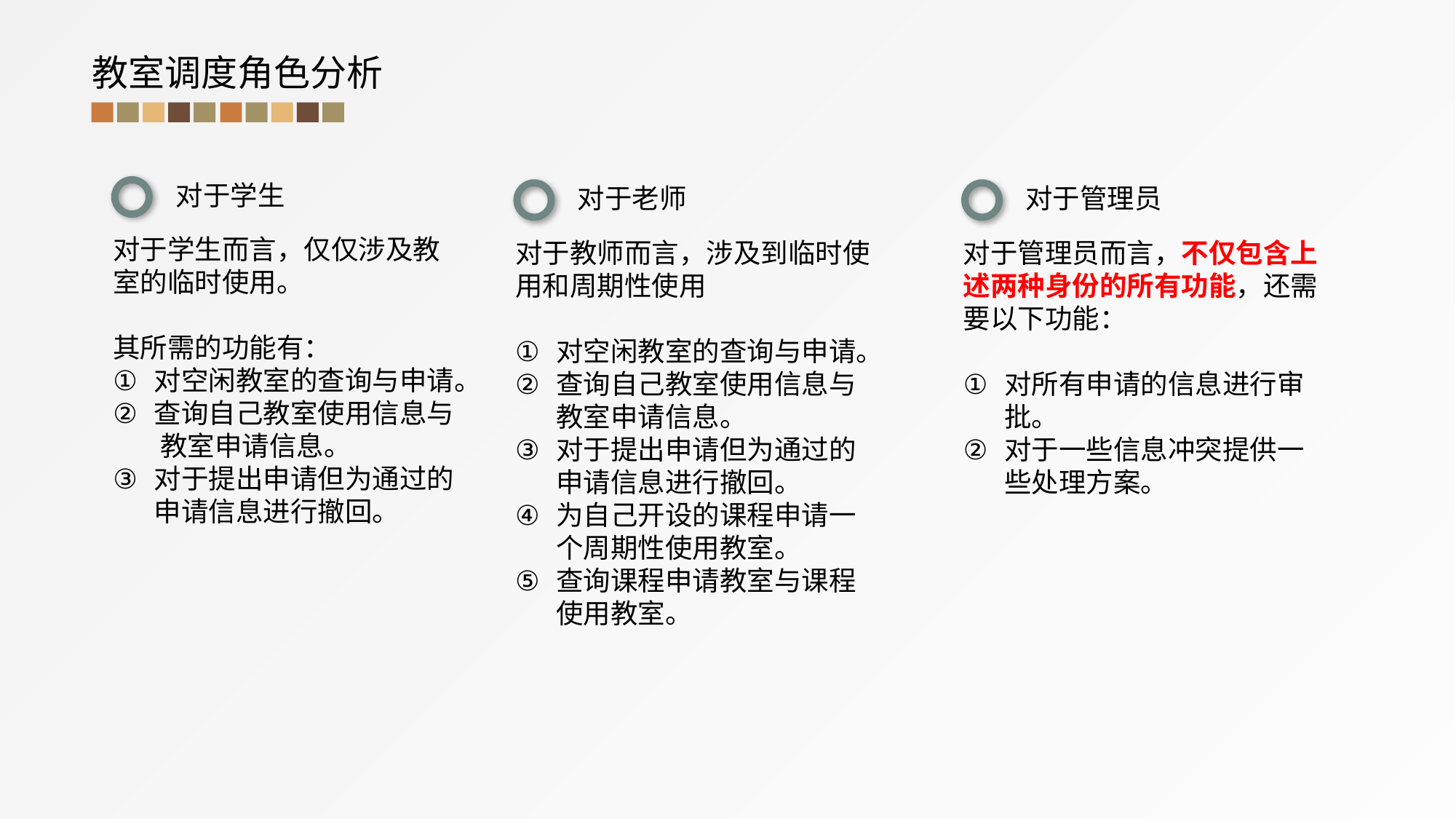

教室调度角色分析

对于学生

对于老师
对于管理员

对于学生而言，仅仅涉及教室的临时使用。

其所需的功能有：
对空闲教室的查询与申请。
查询自己教室使用信息与   教室申请信息。
对于提出申请但为通过的申请信息进行撤回。
对于教师而言，涉及到临时使用和周期性使用

对空闲教室的查询与申请。
查询自己教室使用信息与   教室申请信息。
对于提出申请但为通过的申请信息进行撤回。
为自己开设的课程申请一个周期性使用教室。
查询课程申请教室与课程使用教室。

对于管理员而言，不仅包含上述两种身份的所有功能，还需要以下功能：

对所有申请的信息进行审批。
对于一些信息冲突提供一些处理方案。